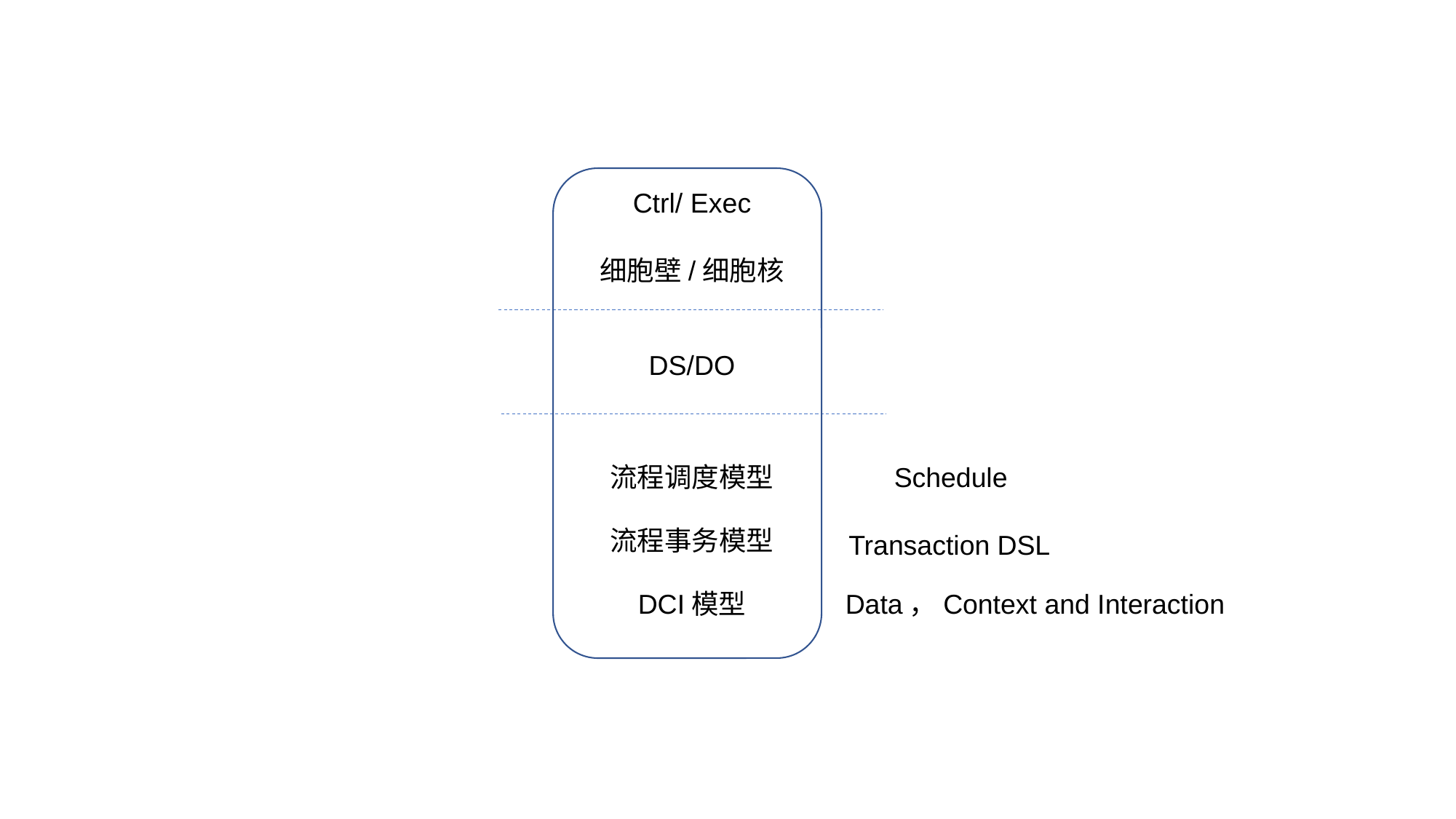

Ctrl/ Exec
细胞壁/细胞核
DS/DO
流程调度模型
Schedule
流程事务模型
Transaction DSL
DCI模型
Data，Context and Interaction